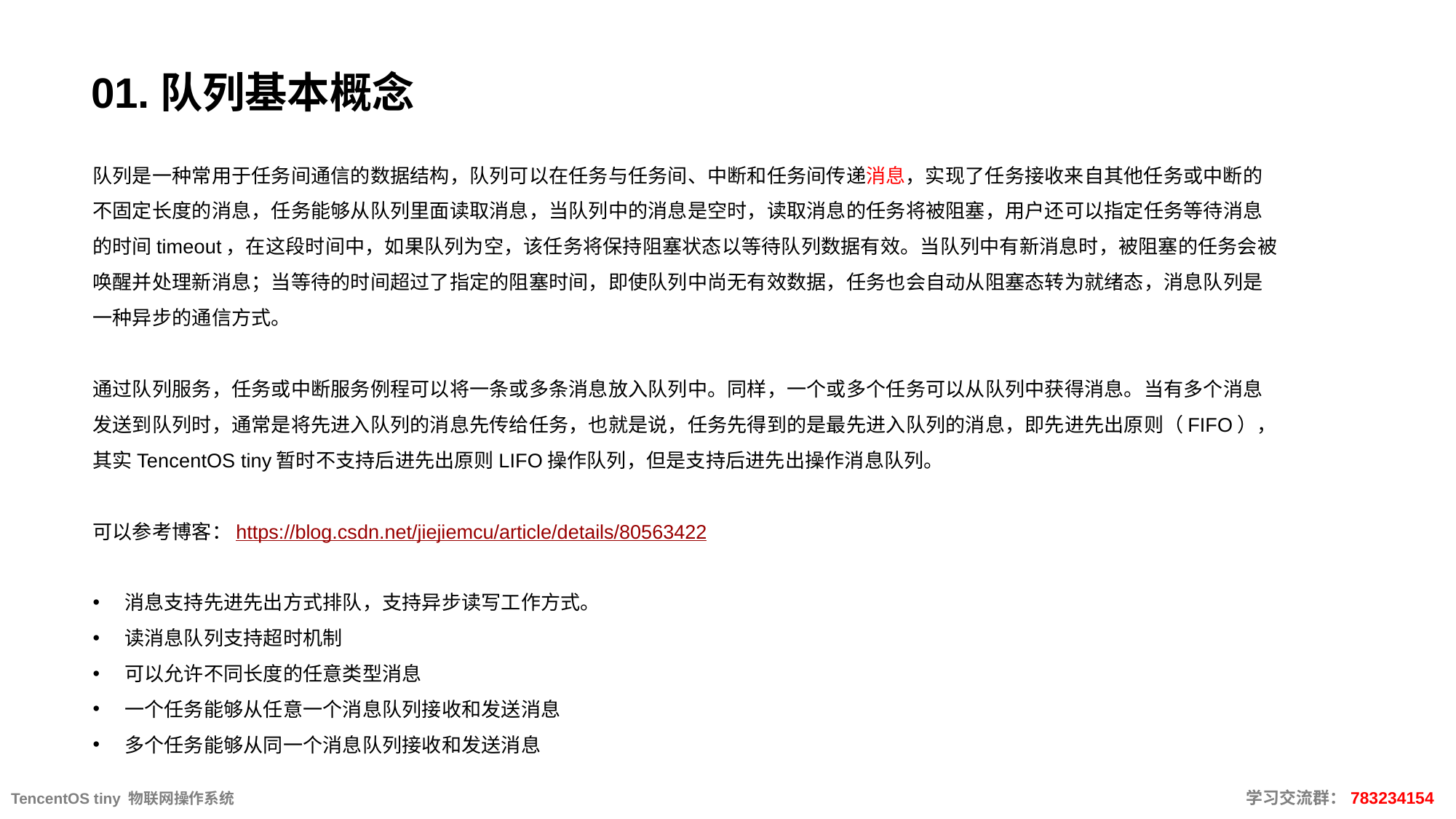

# 01.队列基本概念
队列是一种常用于任务间通信的数据结构，队列可以在任务与任务间、中断和任务间传递消息，实现了任务接收来自其他任务或中断的不固定长度的消息，任务能够从队列里面读取消息，当队列中的消息是空时，读取消息的任务将被阻塞，用户还可以指定任务等待消息的时间timeout，在这段时间中，如果队列为空，该任务将保持阻塞状态以等待队列数据有效。当队列中有新消息时，被阻塞的任务会被唤醒并处理新消息；当等待的时间超过了指定的阻塞时间，即使队列中尚无有效数据，任务也会自动从阻塞态转为就绪态，消息队列是一种异步的通信方式。

通过队列服务，任务或中断服务例程可以将一条或多条消息放入队列中。同样，一个或多个任务可以从队列中获得消息。当有多个消息发送到队列时，通常是将先进入队列的消息先传给任务，也就是说，任务先得到的是最先进入队列的消息，即先进先出原则（FIFO），其实TencentOS tiny暂时不支持后进先出原则LIFO操作队列，但是支持后进先出操作消息队列。

可以参考博客：https://blog.csdn.net/jiejiemcu/article/details/80563422

消息支持先进先出方式排队，支持异步读写工作方式。
读消息队列支持超时机制
可以允许不同长度的任意类型消息
一个任务能够从任意一个消息队列接收和发送消息
多个任务能够从同一个消息队列接收和发送消息

TencentOS tiny 物联网操作系统									          学习交流群：783234154